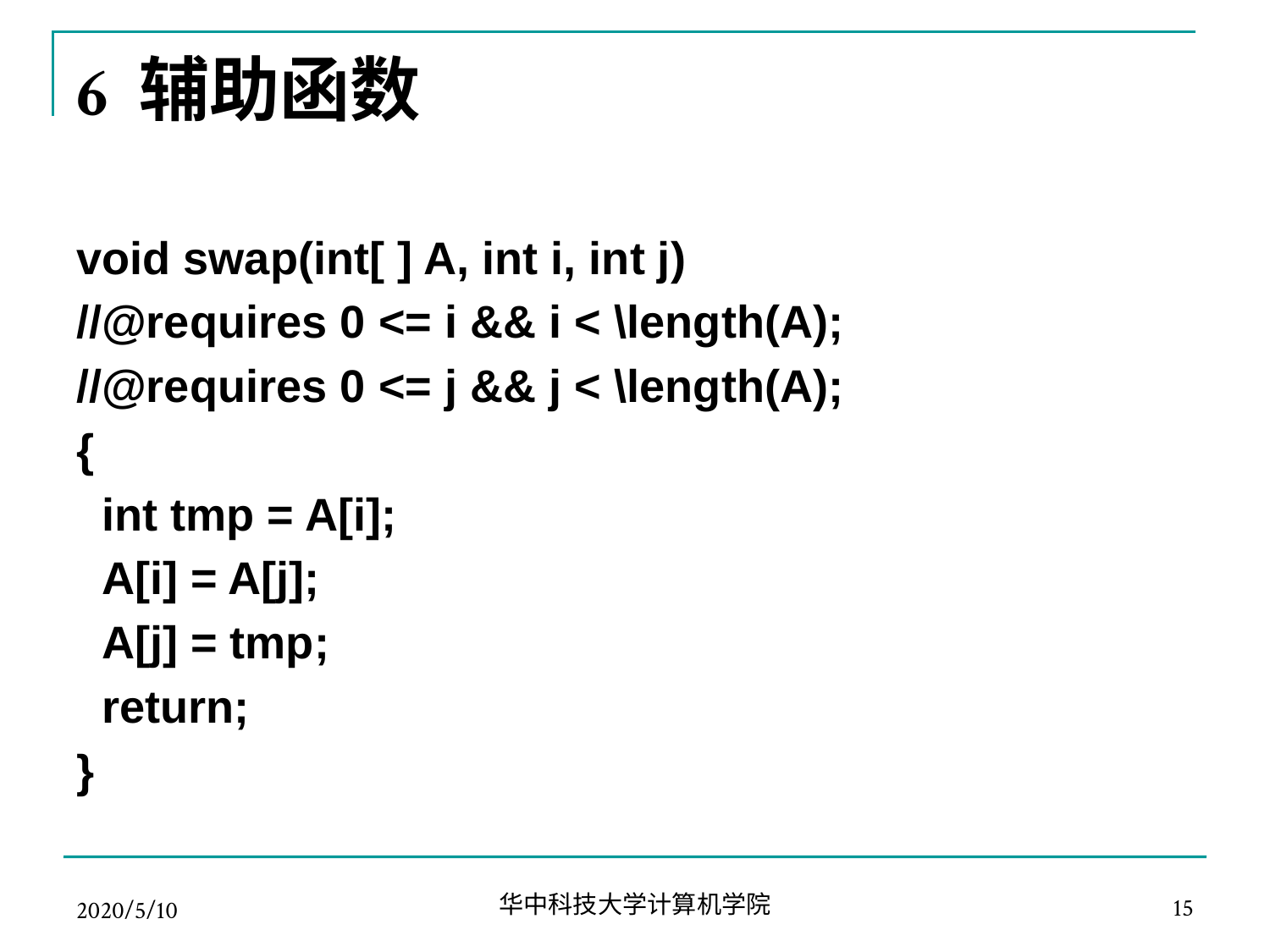

# 6 辅助函数
void swap(int[ ] A, int i, int j)
//@requires 0 <= i && i < \length(A);
//@requires 0 <= j && j < \length(A);
{
  int tmp = A[i];
  A[i] = A[j];
  A[j] = tmp;
  return;
}
2020/5/10
15
华中科技大学计算机学院